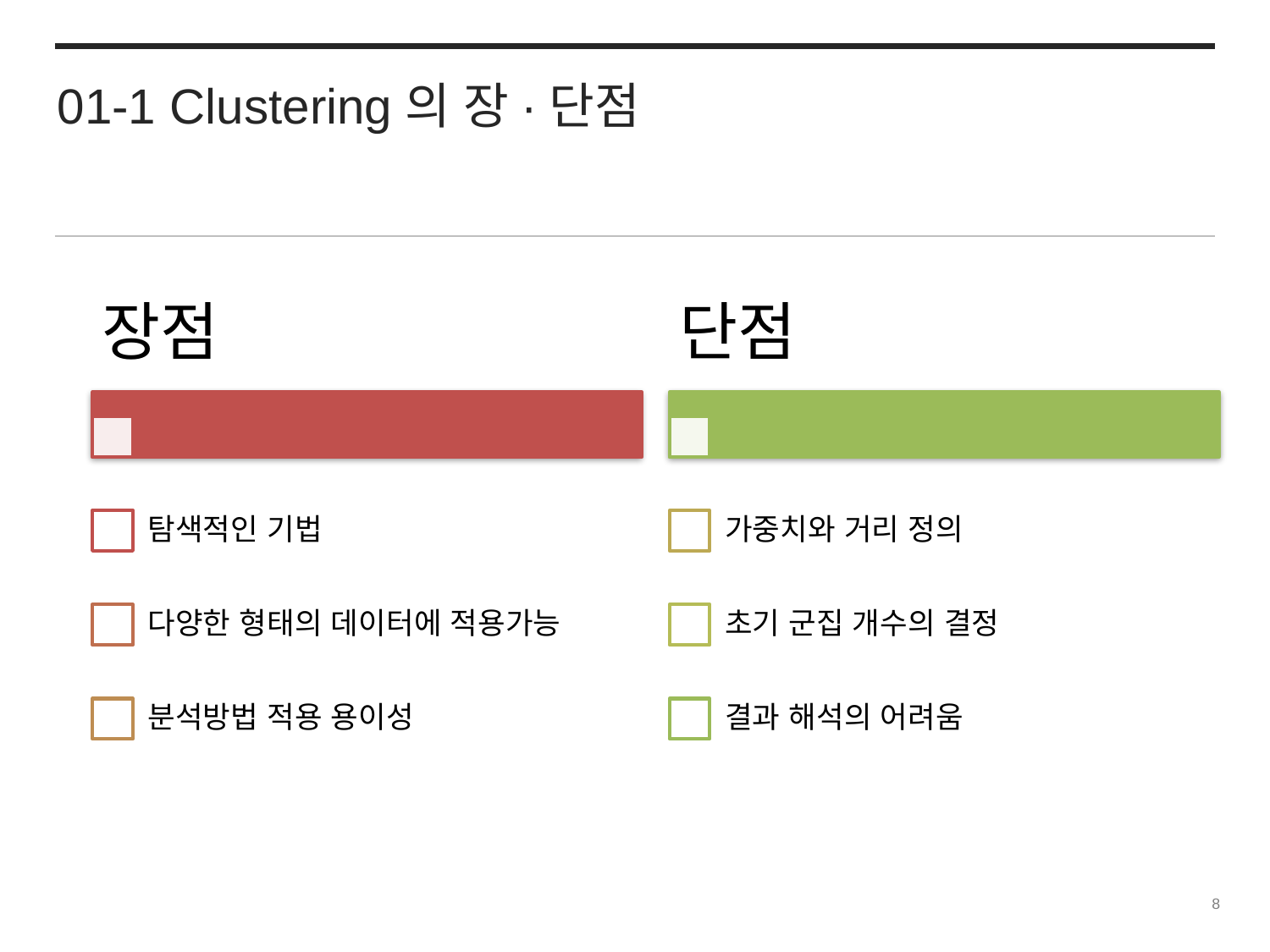

01-1 Clustering의 장·단점
장점
탐색적인 기법
다양한 형태의 데이터에 적용가능
분석방법 적용 용이성
단점
가중치와 거리 정의
초기 군집 개수의 결정
결과 해석의 어려움